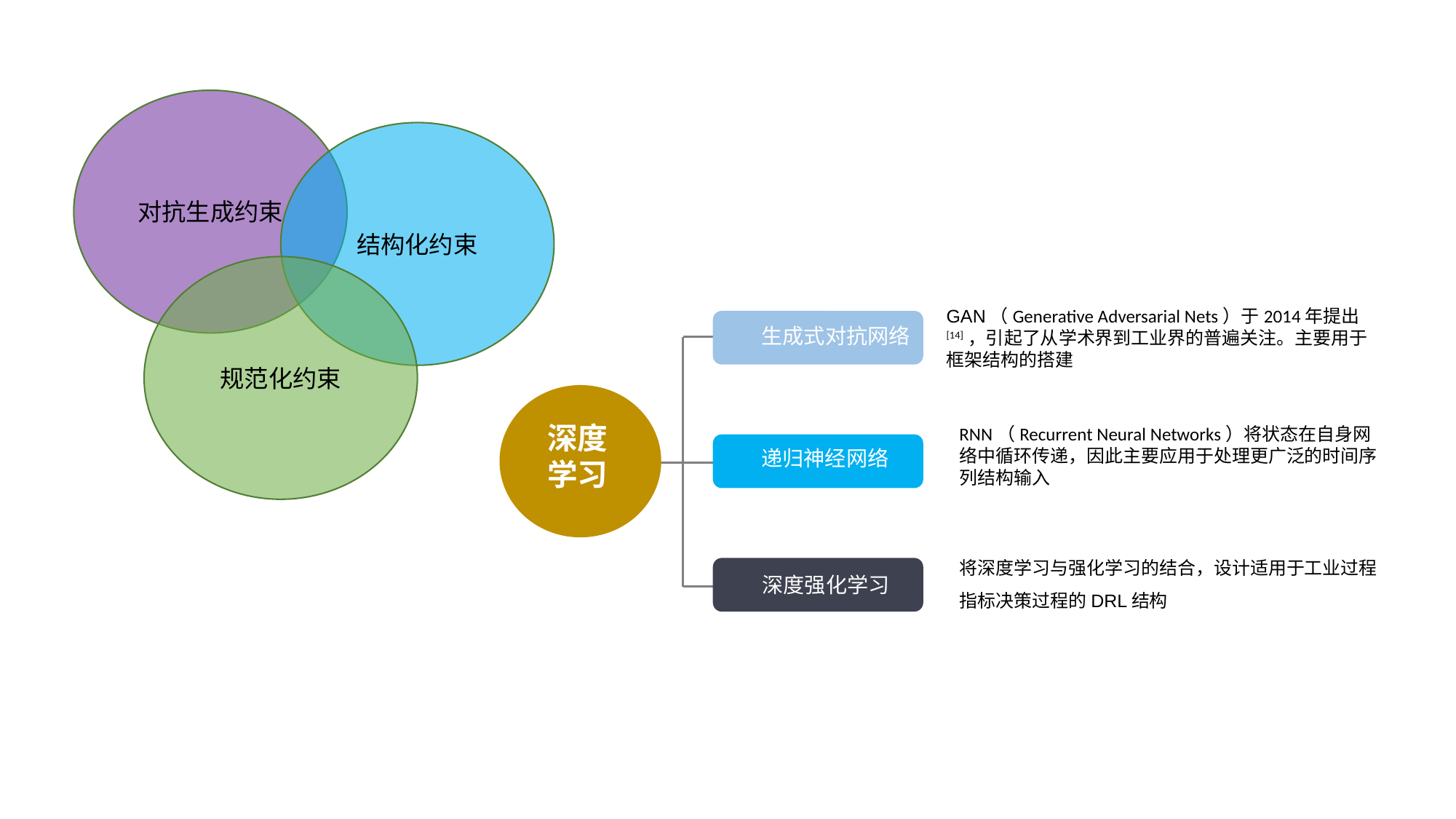

对抗生成约束
结构化约束
规范化约束
GAN（Generative Adversarial Nets）于2014年提出[14]，引起了从学术界到工业界的普遍关注。主要用于框架结构的搭建

生成式对抗网络

深度
学习
RNN（Recurrent Neural Networks）将状态在自身网络中循环传递，因此主要应用于处理更广泛的时间序列结构输入

递归神经网络
将深度学习与强化学习的结合，设计适用于工业过程指标决策过程的DRL结构

深度强化学习